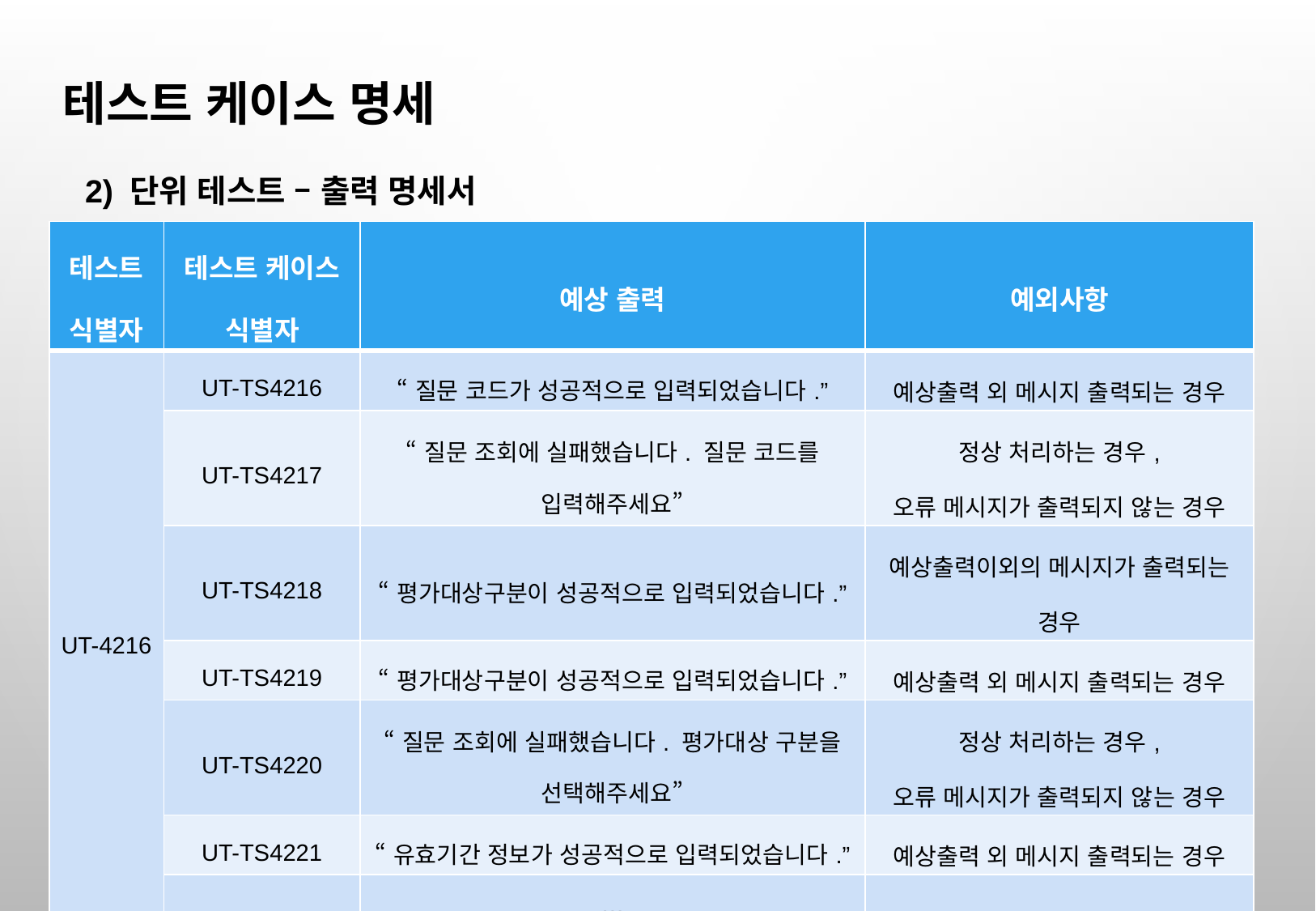

테스트 케이스 명세
2) 단위 테스트 – 출력 명세서

| 테스트 식별자 | 테스트 케이스 식별자 | 예상 출력 | 예외사항 |
| --- | --- | --- | --- |
| UT-4216 | UT-TS4216 | “질문 코드가 성공적으로 입력되었습니다.” | 예상출력 외 메시지 출력되는 경우 |
|  | UT-TS4217 | “질문 조회에 실패했습니다. 질문 코드를 입력해주세요” | 정상 처리하는 경우, 오류 메시지가 출력되지 않는 경우 |
|  | UT-TS4218 | “평가대상구분이 성공적으로 입력되었습니다.” | 예상출력이외의 메시지가 출력되는 경우 |
|  | UT-TS4219 | “평가대상구분이 성공적으로 입력되었습니다.” | 예상출력 외 메시지 출력되는 경우 |
|  | UT-TS4220 | “질문 조회에 실패했습니다. 평가대상 구분을 선택해주세요” | 정상 처리하는 경우, 오류 메시지가 출력되지 않는 경우 |
|  | UT-TS4221 | “유효기간 정보가 성공적으로 입력되었습니다.” | 예상출력 외 메시지 출력되는 경우 |
|  | … | … | … |
53